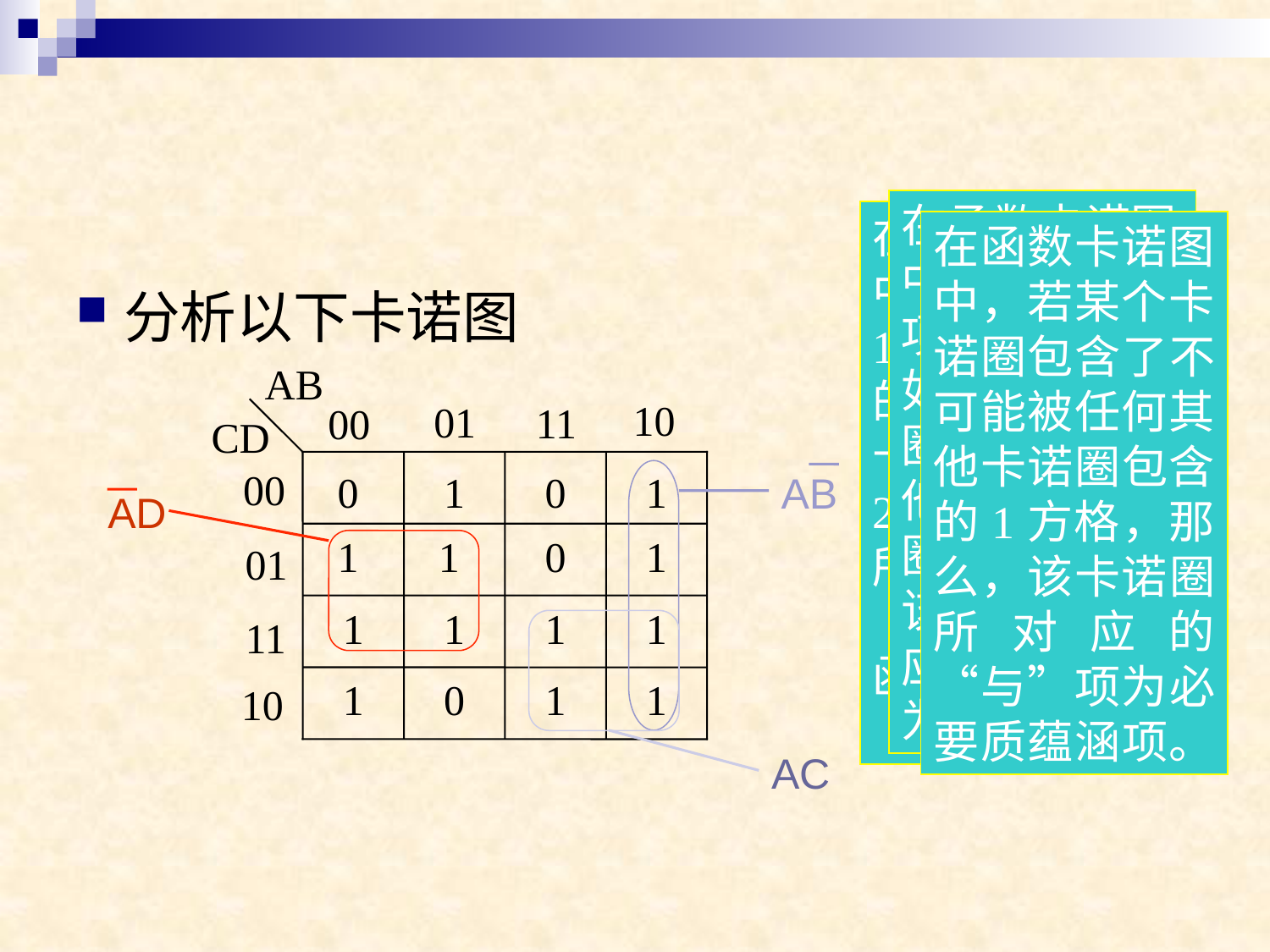

在函数卡诺图中，按照最小项合并规律，如果某个卡诺圈不可能被其他更大的卡诺圈包含，那么，该卡诺圈所对应的“与”项为质蕴涵项。
在函数卡诺图中，任何一个1方格所对应的最小项或者卡诺圈中的2m个1方格所对应的“与”项都是函数的蕴涵项。
在函数卡诺图中，若某个卡诺圈包含了不可能被任何其他卡诺圈包含的1方格，那么，该卡诺圈所对应的“与”项为必要质蕴涵项。
分析以下卡诺图
AB
10
01
11
00

CD

00
0
1
0
1
1

1
0
1
01
1

1
1
1
11
1

0
1
1
10

AB

AD

AC